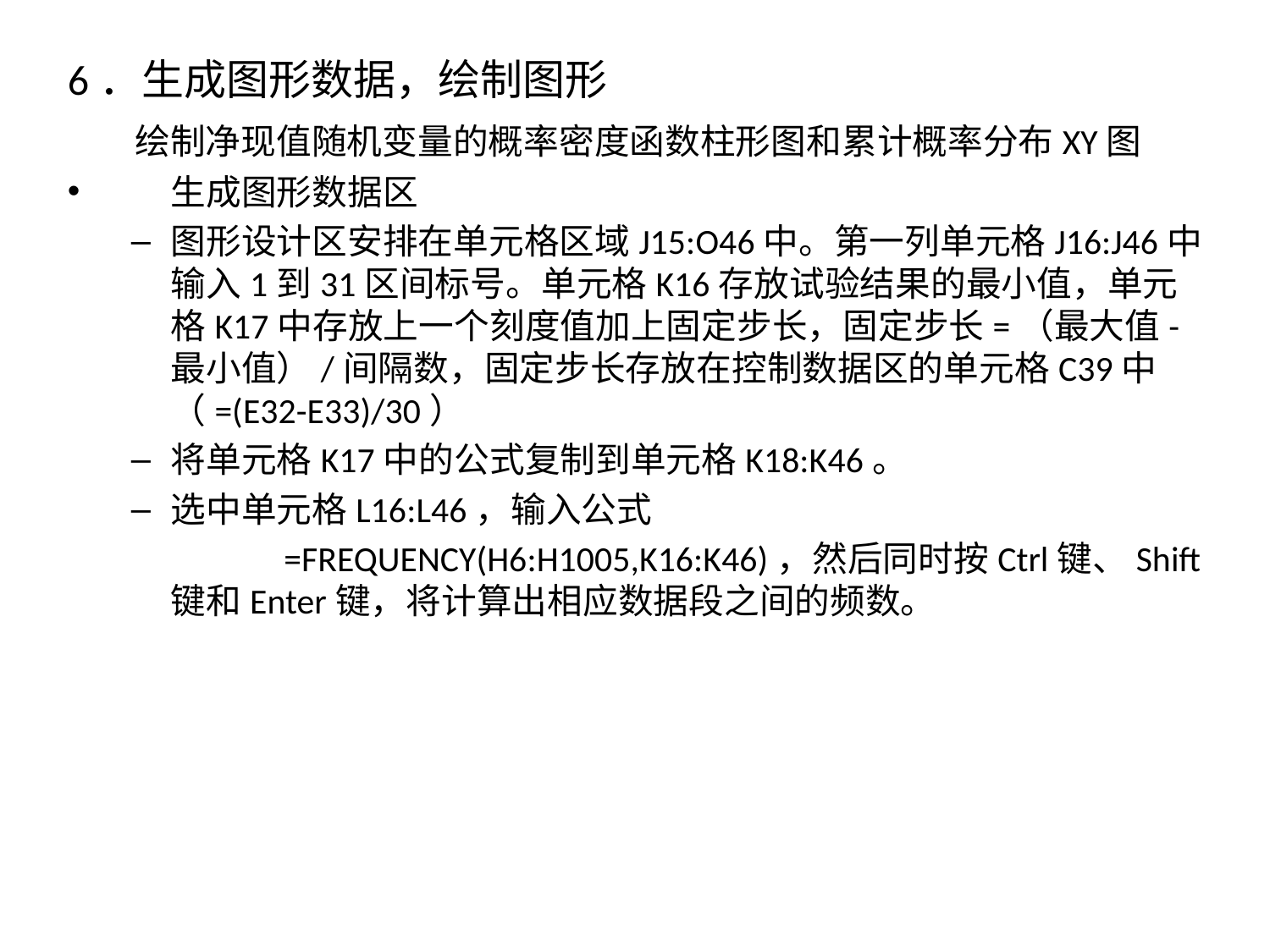

# 6．生成图形数据，绘制图形
      绘制净现值随机变量的概率密度函数柱形图和累计概率分布XY图
      生成图形数据区
图形设计区安排在单元格区域J15:O46中。第一列单元格J16:J46中输入1到31区间标号。单元格K16存放试验结果的最小值，单元格K17中存放上一个刻度值加上固定步长，固定步长=（最大值-最小值）/间隔数，固定步长存放在控制数据区的单元格C39中（=(E32-E33)/30）
将单元格K17中的公式复制到单元格K18:K46。
选中单元格L16:L46，输入公式
                   =FREQUENCY(H6:H1005,K16:K46)，然后同时按Ctrl键、Shift键和Enter键，将计算出相应数据段之间的频数。